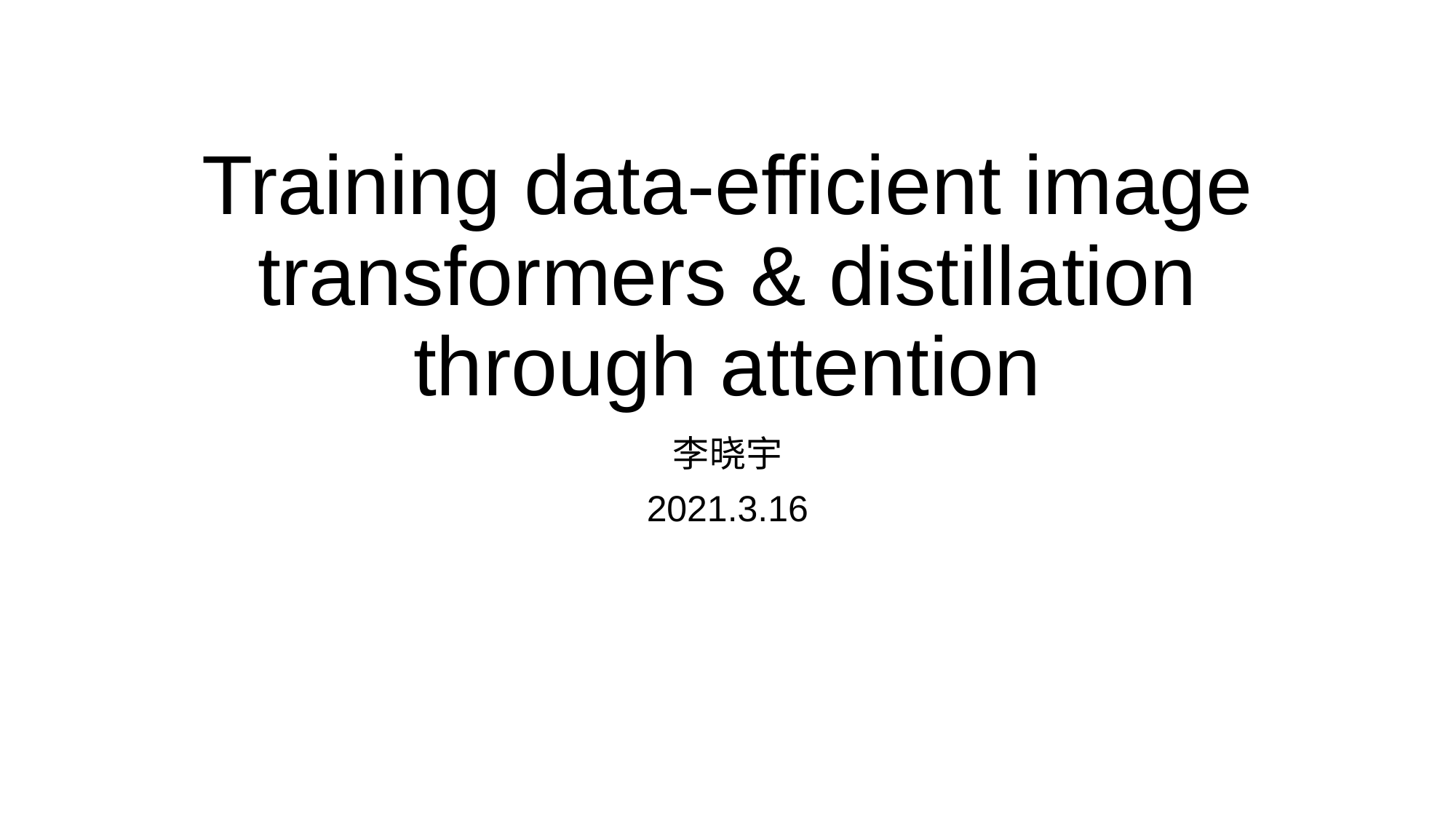

# Training data-efficient image transformers & distillation through attention
李晓宇
2021.3.16